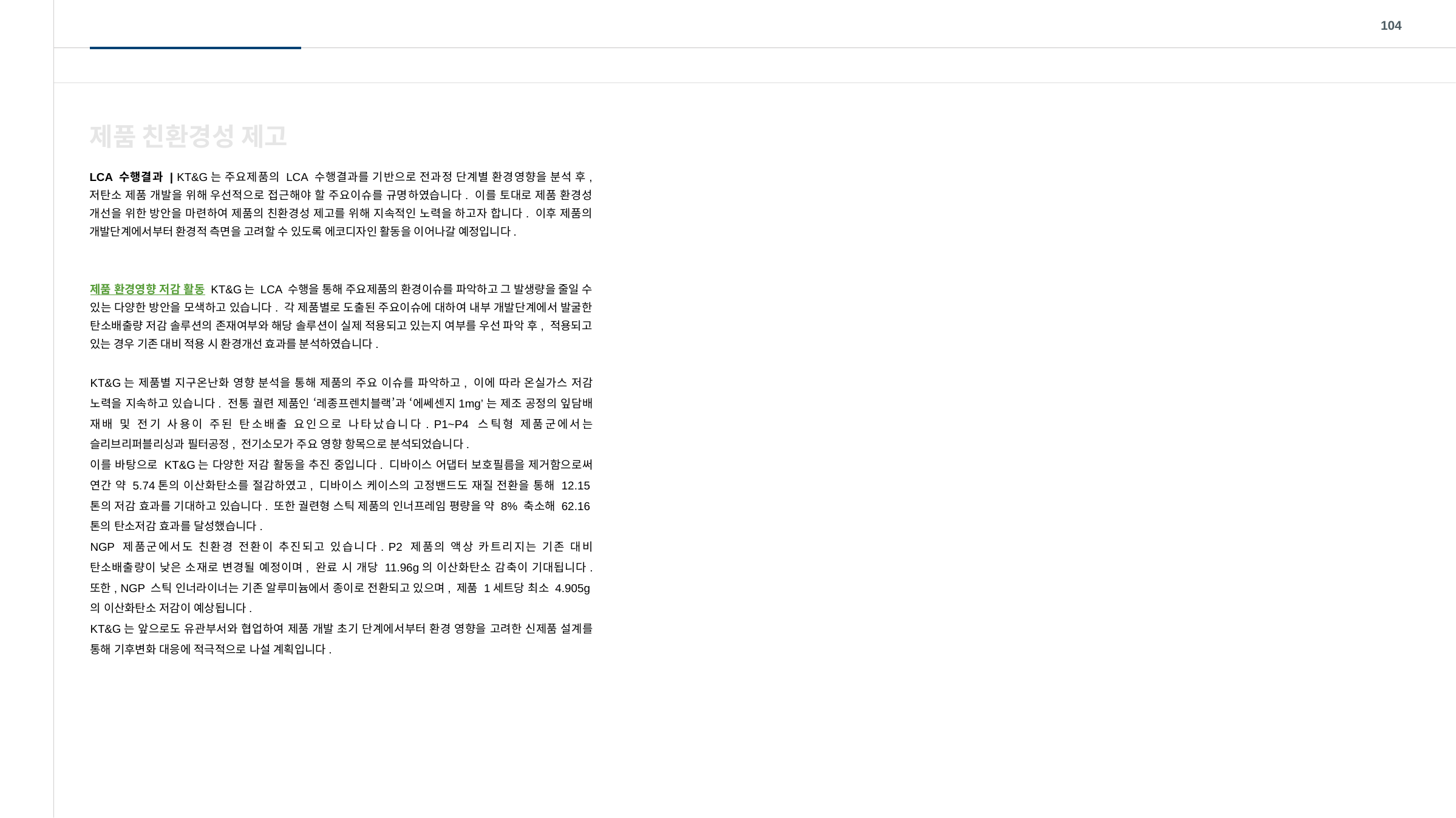

104
제품 친환경성 제고
LCA 수행결과 | KT&G는 주요제품의 LCA 수행결과를 기반으로 전과정 단계별 환경영향을 분석 후, 저탄소 제품 개발을 위해 우선적으로 접근해야 할 주요이슈를 규명하였습니다. 이를 토대로 제품 환경성 개선을 위한 방안을 마련하여 제품의 친환경성 제고를 위해 지속적인 노력을 하고자 합니다. 이후 제품의 개발단계에서부터 환경적 측면을 고려할 수 있도록 에코디자인 활동을 이어나갈 예정입니다.
제품 환경영향 저감 활동 KT&G는 LCA 수행을 통해 주요제품의 환경이슈를 파악하고 그 발생량을 줄일 수 있는 다양한 방안을 모색하고 있습니다. 각 제품별로 도출된 주요이슈에 대하여 내부 개발단계에서 발굴한 탄소배출량 저감 솔루션의 존재여부와 해당 솔루션이 실제 적용되고 있는지 여부를 우선 파악 후, 적용되고 있는 경우 기존 대비 적용 시 환경개선 효과를 분석하였습니다.

KT&G는 제품별 지구온난화 영향 분석을 통해 제품의 주요 이슈를 파악하고, 이에 따라 온실가스 저감 노력을 지속하고 있습니다. 전통 궐련 제품인 ‘레종프렌치블랙’과 ‘에쎄센지1mg’는 제조 공정의 잎담배 재배 및 전기 사용이 주된 탄소배출 요인으로 나타났습니다. P1~P4 스틱형 제품군에서는 슬리브리퍼블리싱과 필터공정, 전기소모가 주요 영향 항목으로 분석되었습니다.
이를 바탕으로 KT&G는 다양한 저감 활동을 추진 중입니다. 디바이스 어댑터 보호필름을 제거함으로써 연간 약 5.74톤의 이산화탄소를 절감하였고, 디바이스 케이스의 고정밴드도 재질 전환을 통해 12.15톤의 저감 효과를 기대하고 있습니다. 또한 궐련형 스틱 제품의 인너프레임 평량을 약 8% 축소해 62.16톤의 탄소저감 효과를 달성했습니다.
NGP 제품군에서도 친환경 전환이 추진되고 있습니다. P2 제품의 액상 카트리지는 기존 대비 탄소배출량이 낮은 소재로 변경될 예정이며, 완료 시 개당 11.96g의 이산화탄소 감축이 기대됩니다. 또한, NGP 스틱 인너라이너는 기존 알루미늄에서 종이로 전환되고 있으며, 제품 1세트당 최소 4.905g의 이산화탄소 저감이 예상됩니다.
KT&G는 앞으로도 유관부서와 협업하여 제품 개발 초기 단계에서부터 환경 영향을 고려한 신제품 설계를 통해 기후변화 대응에 적극적으로 나설 계획입니다.